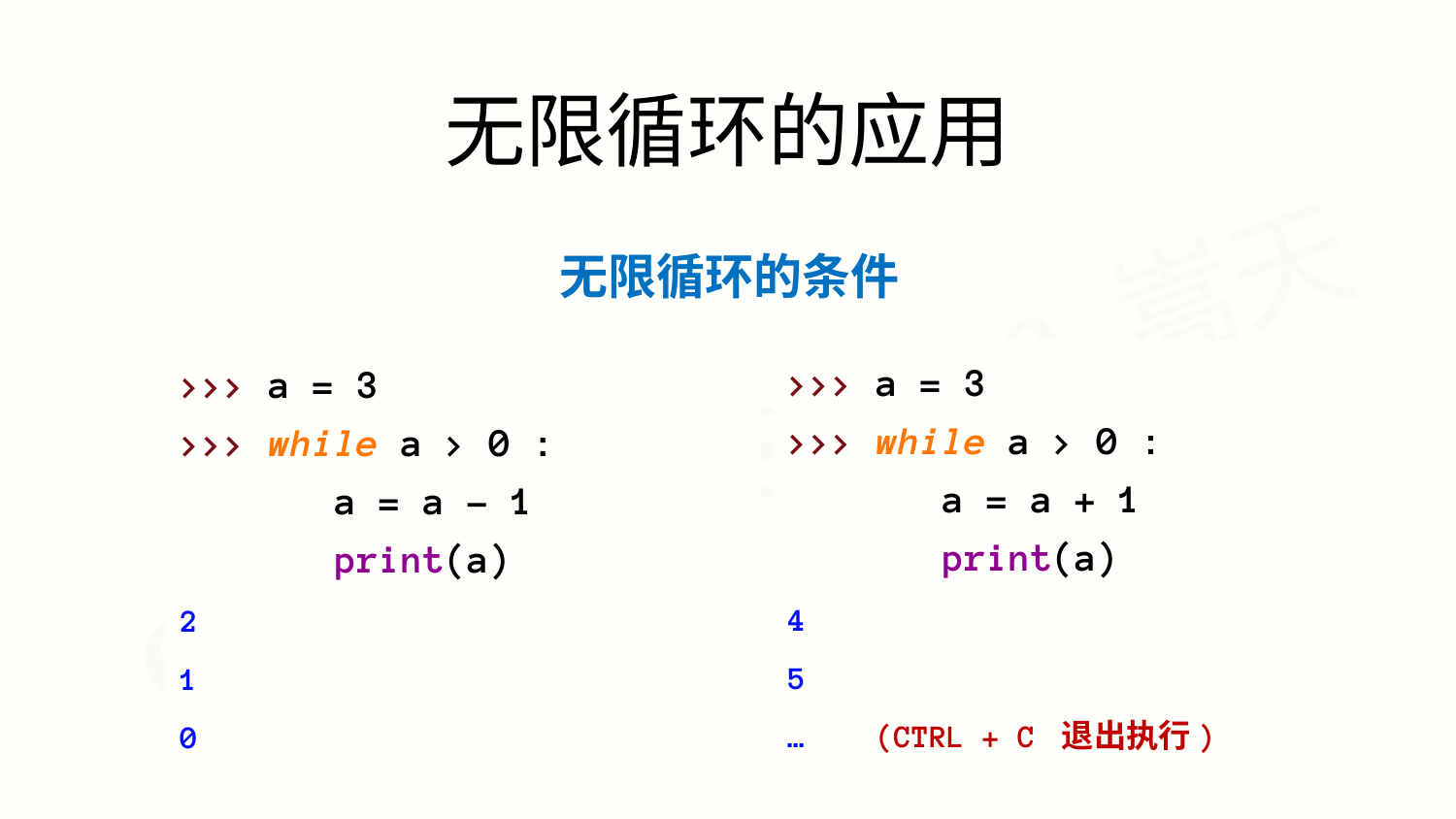

无限循环的应用
无限循环的条件
>>> a = 3
>>> while a > 0 :
       a = a + 1
       print(a)
4
5
…    (CTRL + C 退出执行)
>>> a = 3
>>> while a > 0 :
       a = a - 1
       print(a)
2
1
0